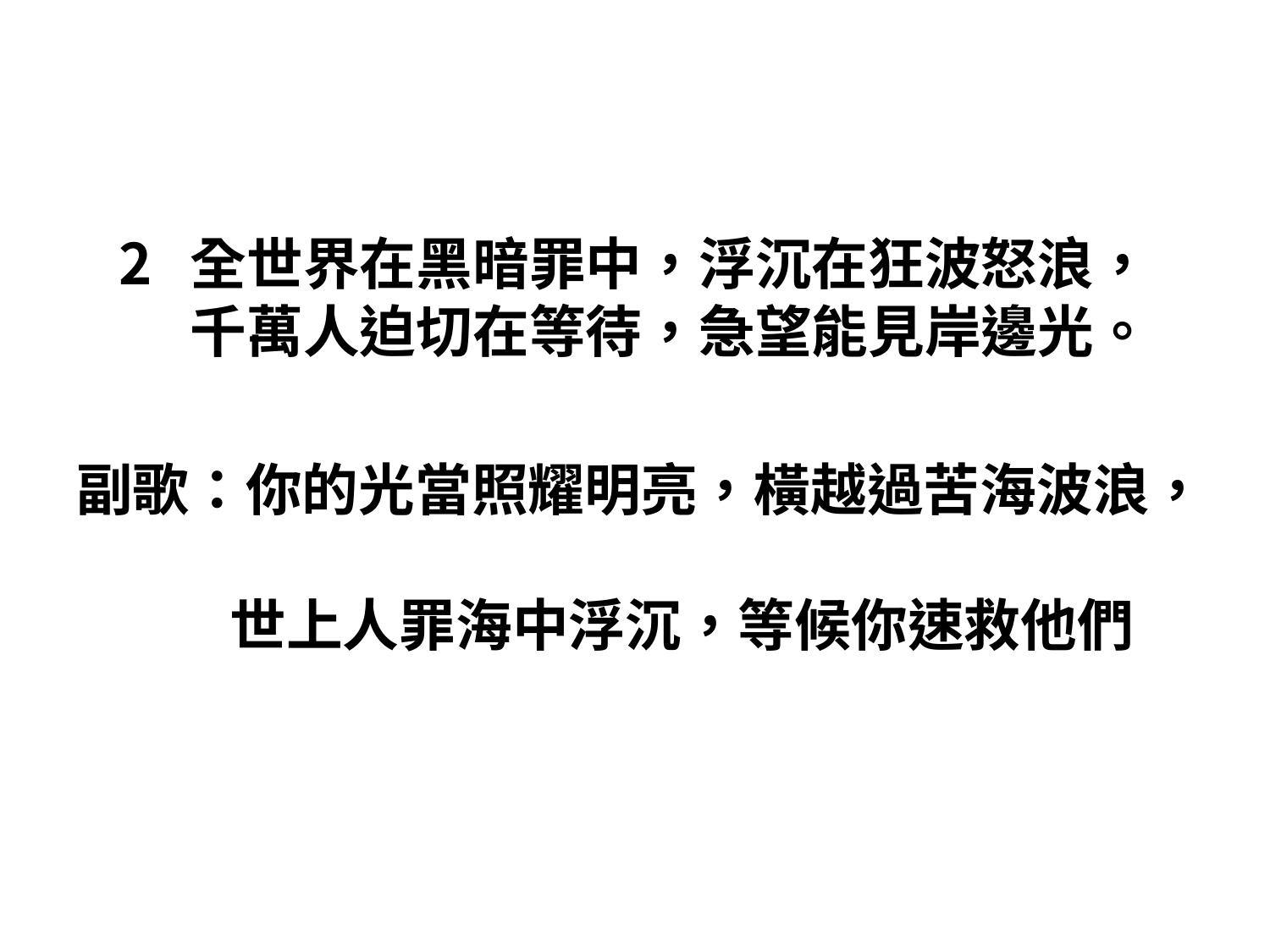

#
全世界在黑暗罪中，浮沉在狂波怒浪，
千萬人迫切在等待，急望能見岸邊光。

副歌：你的光當照耀明亮，橫越過苦海波浪，
　  世上人罪海中浮沉，等候你速救他們